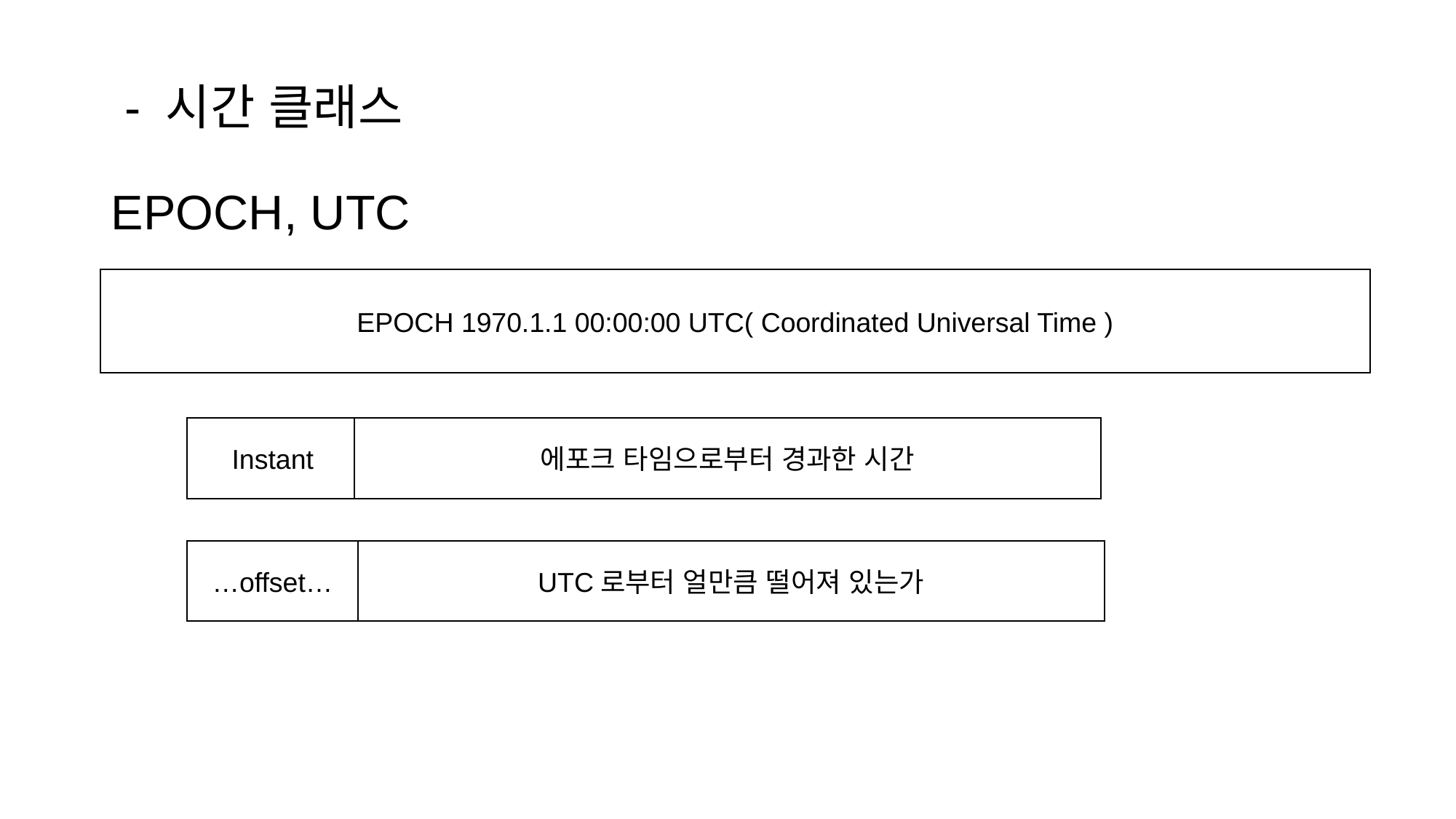

# - 시간 클래스 EPOCH, UTC
EPOCH 1970.1.1 00:00:00 UTC( Coordinated Universal Time )
Instant
에포크 타임으로부터 경과한 시간
…offset…
UTC로부터 얼만큼 떨어져 있는가